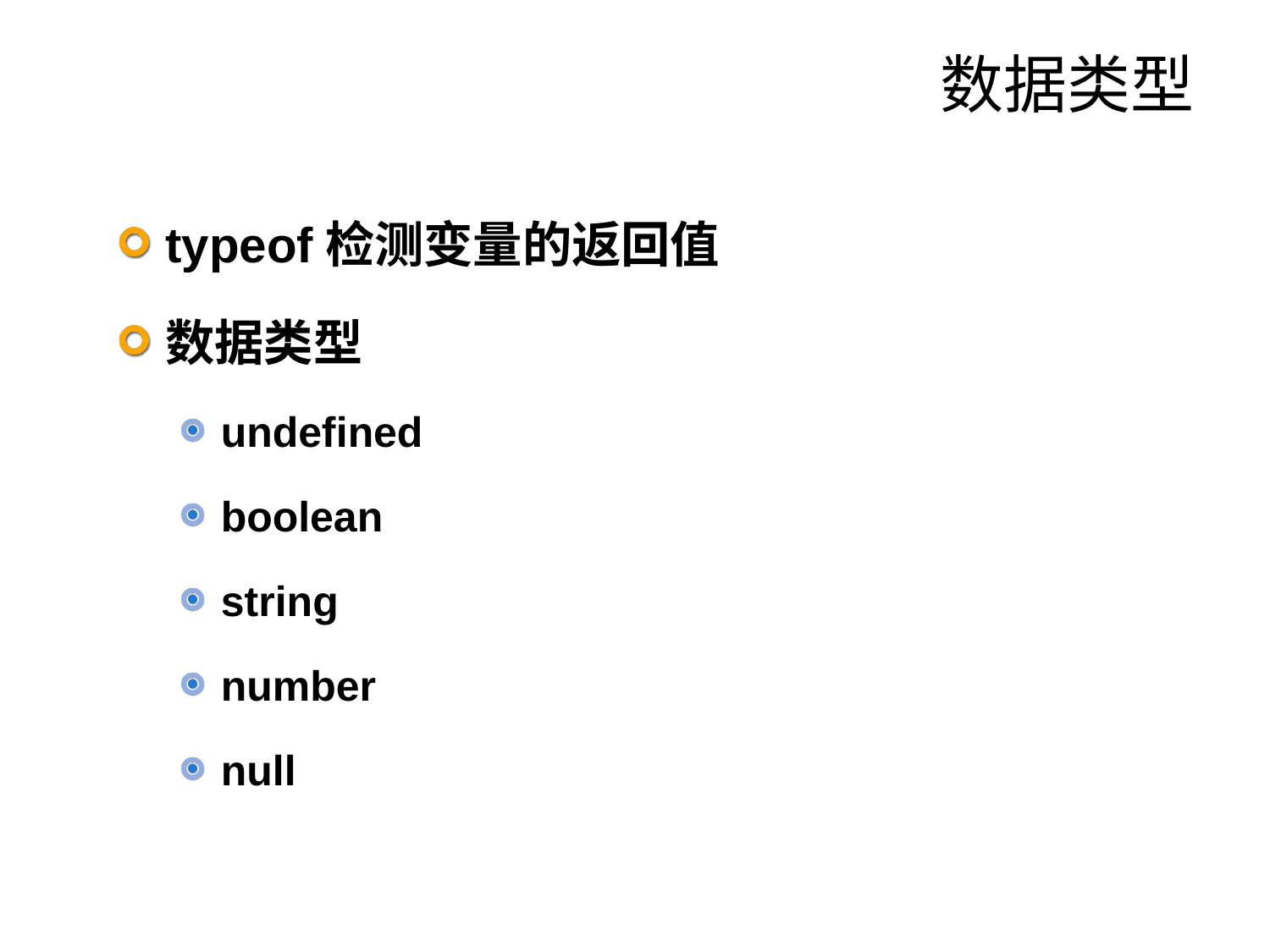

# 数据类型
typeof检测变量的返回值
数据类型
undefined
boolean
string
number
null